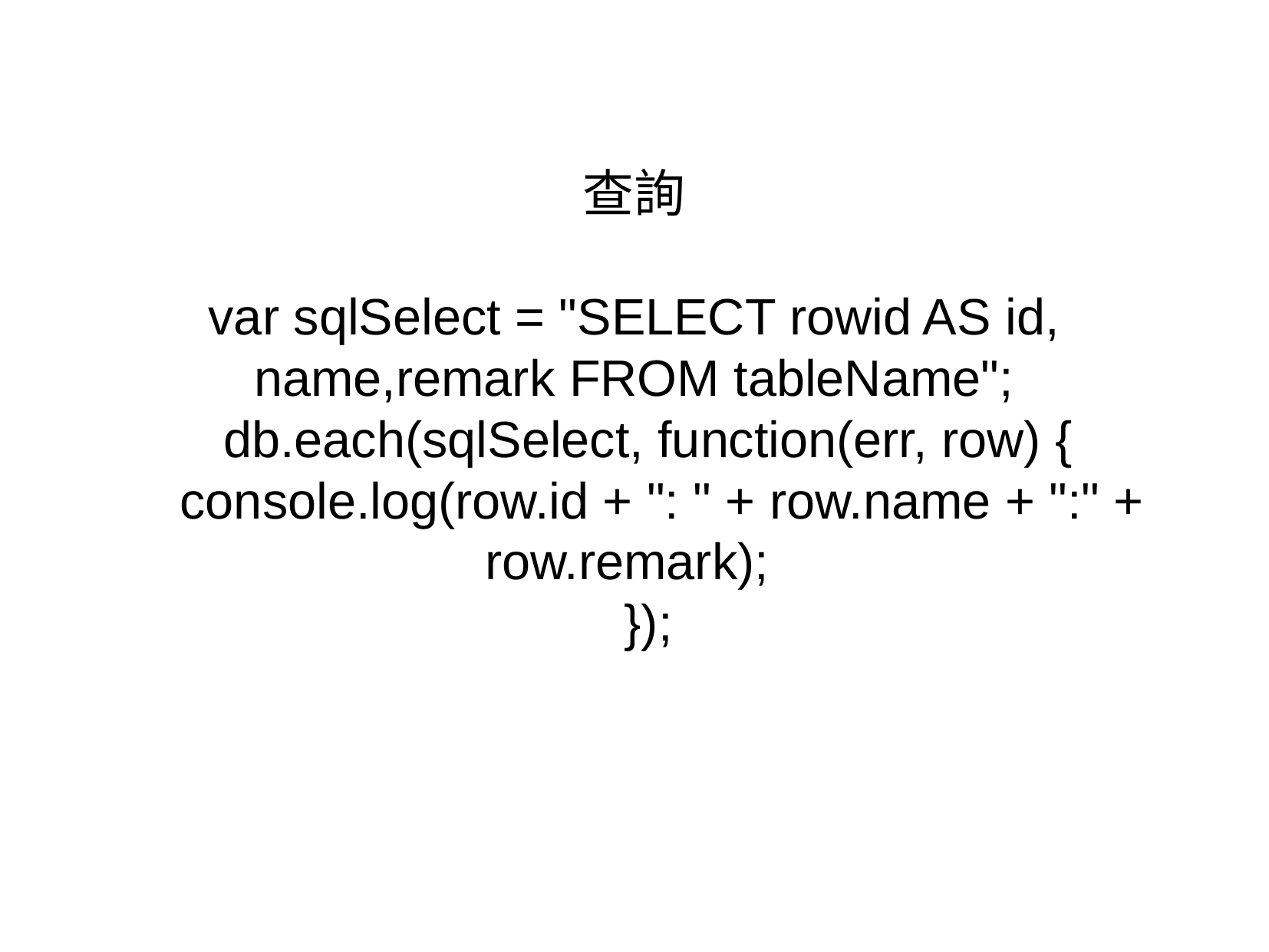

查詢

var sqlSelect = "SELECT rowid AS id, name,remark FROM tableName";
  db.each(sqlSelect, function(err, row) {
    console.log(row.id + ": " + row.name + ":" + row.remark);
  });